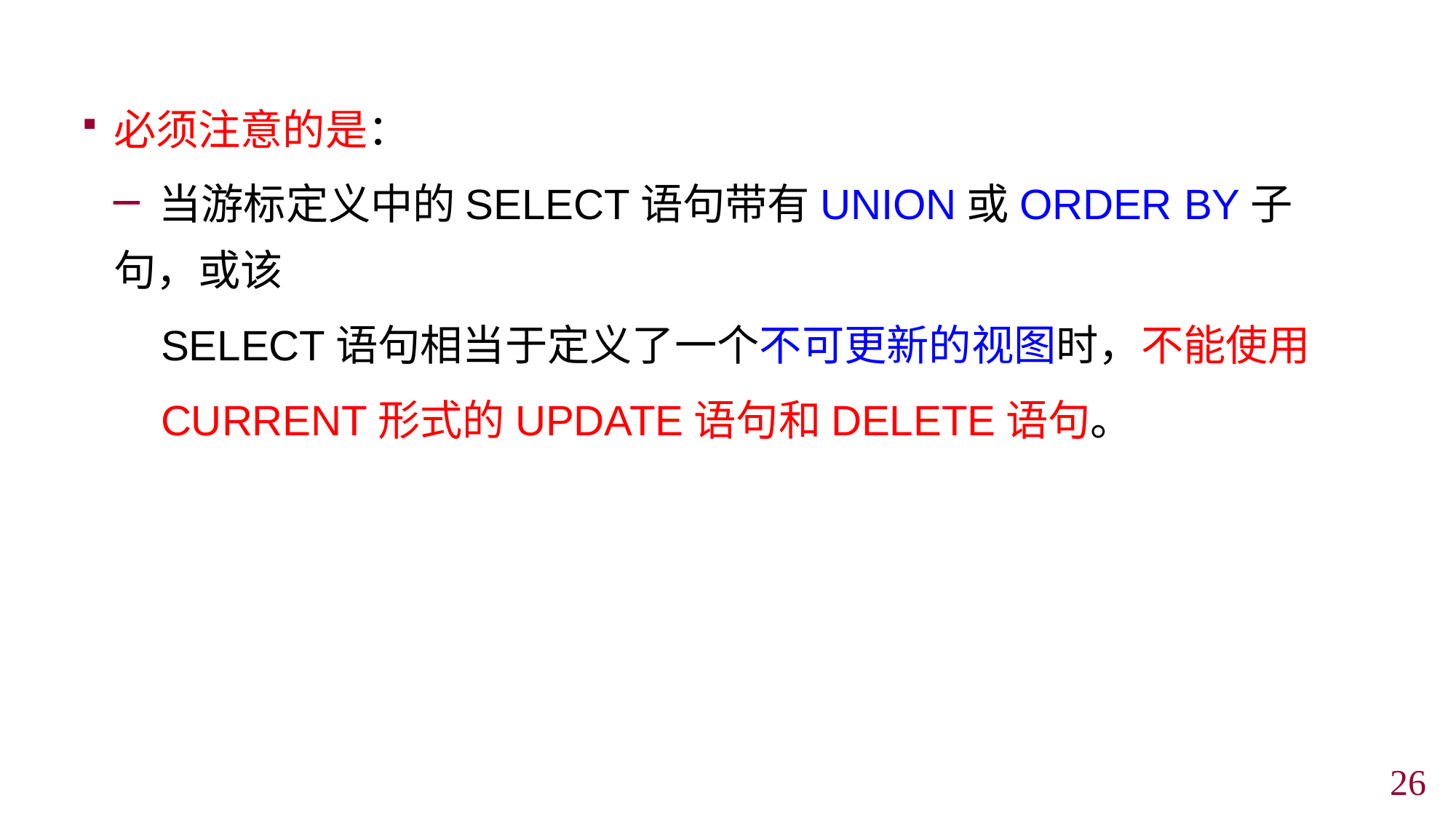

必须注意的是：
 当游标定义中的SELECT语句带有UNION或ORDER BY子句，或该
    SELECT语句相当于定义了一个不可更新的视图时，不能使用
    CURRENT形式的UPDATE语句和DELETE语句。
26